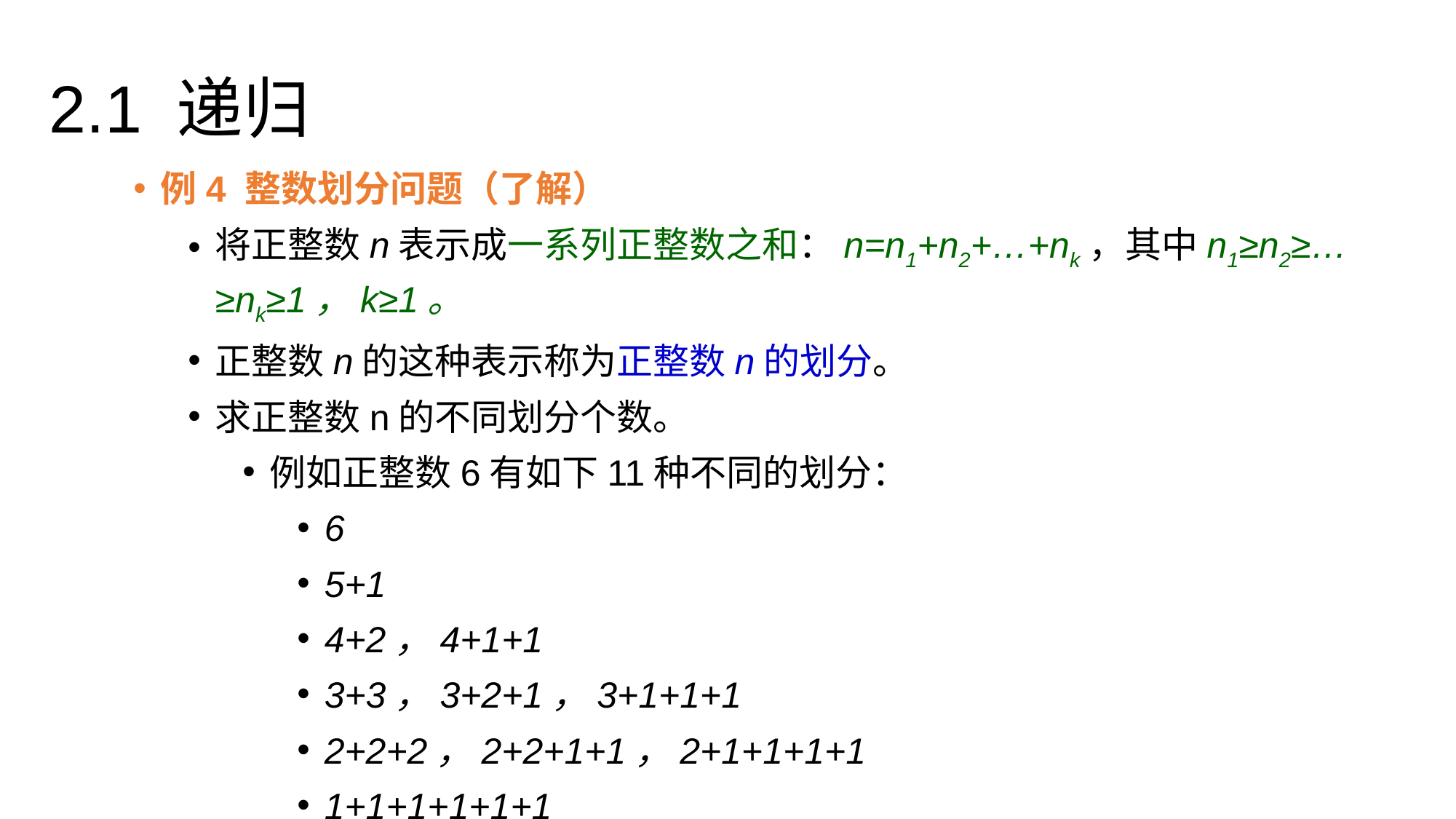

# 2.1 递归
例4 整数划分问题（了解）
将正整数n表示成一系列正整数之和：n=n1+n2+…+nk，其中n1≥n2≥…≥nk≥1，k≥1。
正整数n的这种表示称为正整数n的划分。
求正整数n的不同划分个数。
例如正整数6有如下11种不同的划分：
6
5+1
4+2，4+1+1
3+3，3+2+1，3+1+1+1
2+2+2，2+2+1+1，2+1+1+1+1
1+1+1+1+1+1